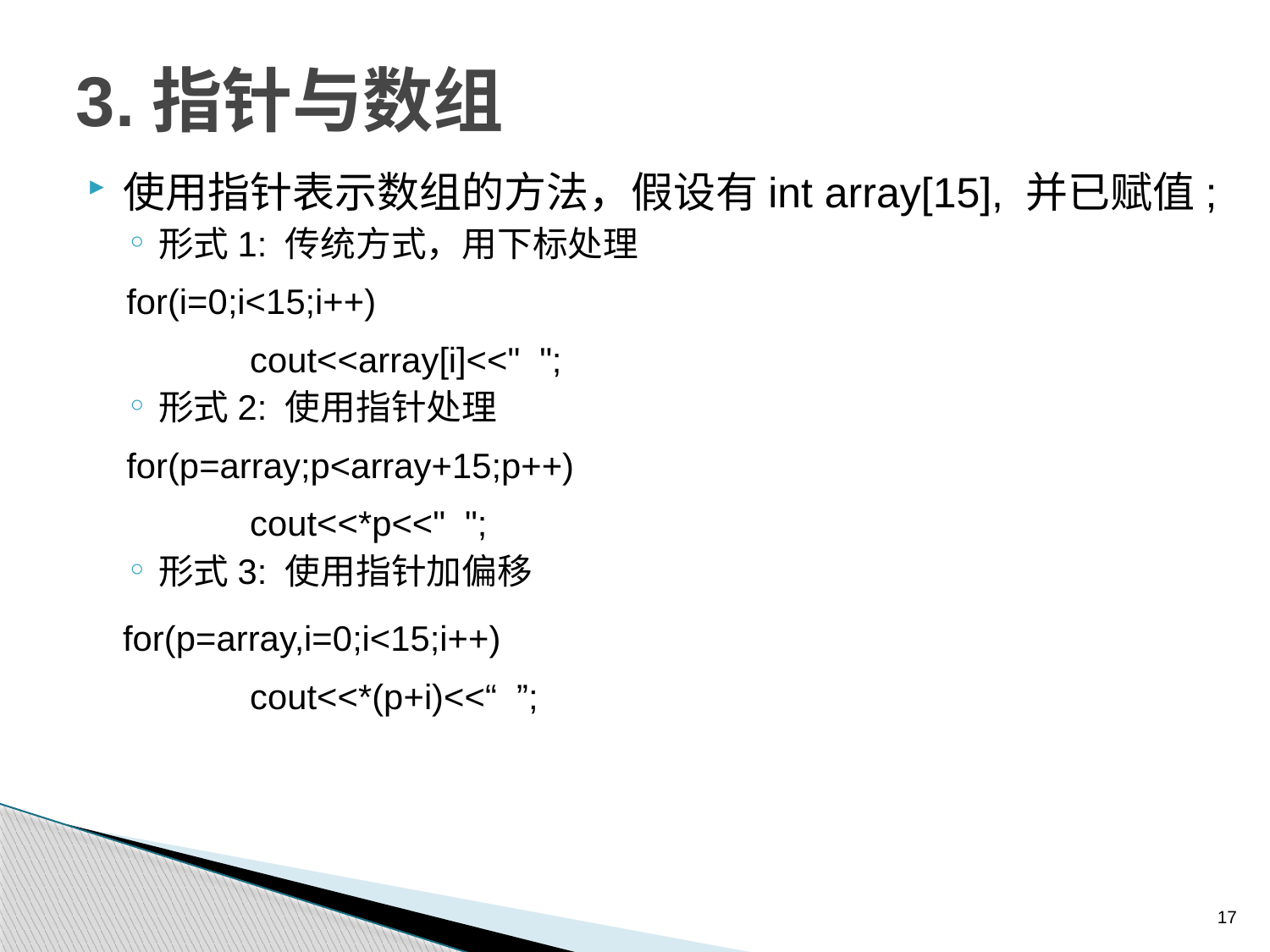

# 3.指针与数组
使用指针表示数组的方法，假设有int array[15], 并已赋值;
形式1: 传统方式，用下标处理
    for(i=0;i<15;i++)
		cout<<array[i]<<"  ";
形式2: 使用指针处理
    for(p=array;p<array+15;p++)
		cout<<*p<<"  ";
形式3: 使用指针加偏移
   for(p=array,i=0;i<15;i++)
		cout<<*(p+i)<<“  ”;

17